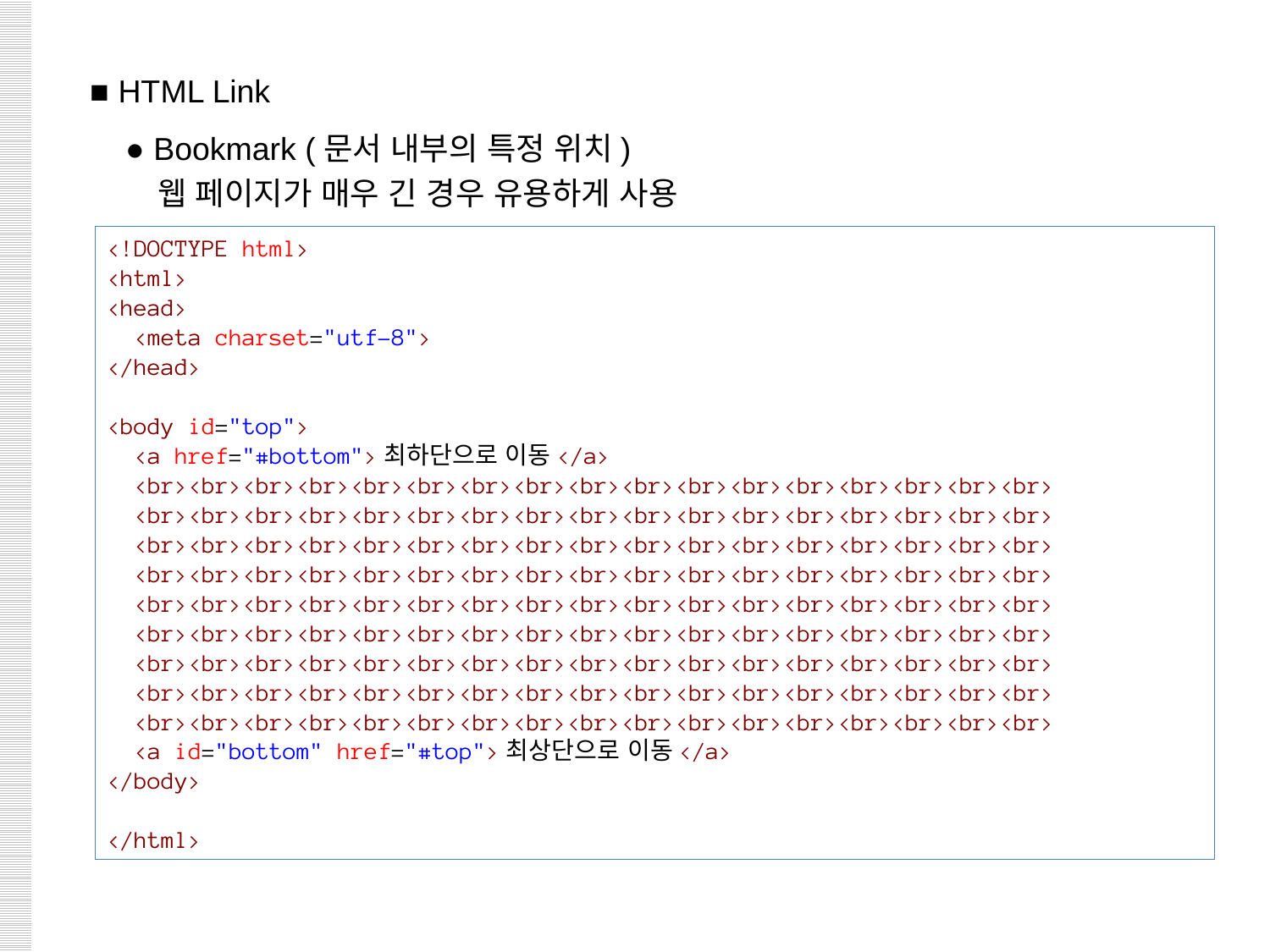

■ HTML Link
    ● Bookmark (문서 내부의 특정 위치)
웹 페이지가 매우 긴 경우 유용하게 사용
<!DOCTYPE html>
<html>
<head>
  <meta charset="utf-8">
</head>
<body id="top">
  <a href="#bottom">최하단으로 이동</a>
  <br><br><br><br><br><br><br><br><br><br><br><br><br><br><br><br><br>
  <br><br><br><br><br><br><br><br><br><br><br><br><br><br><br><br><br>
  <br><br><br><br><br><br><br><br><br><br><br><br><br><br><br><br><br>
  <br><br><br><br><br><br><br><br><br><br><br><br><br><br><br><br><br>
  <br><br><br><br><br><br><br><br><br><br><br><br><br><br><br><br><br>
  <br><br><br><br><br><br><br><br><br><br><br><br><br><br><br><br><br>
  <br><br><br><br><br><br><br><br><br><br><br><br><br><br><br><br><br>
  <br><br><br><br><br><br><br><br><br><br><br><br><br><br><br><br><br>
  <br><br><br><br><br><br><br><br><br><br><br><br><br><br><br><br><br>
  <a id="bottom" href="#top">최상단으로 이동</a>
</body>
</html>